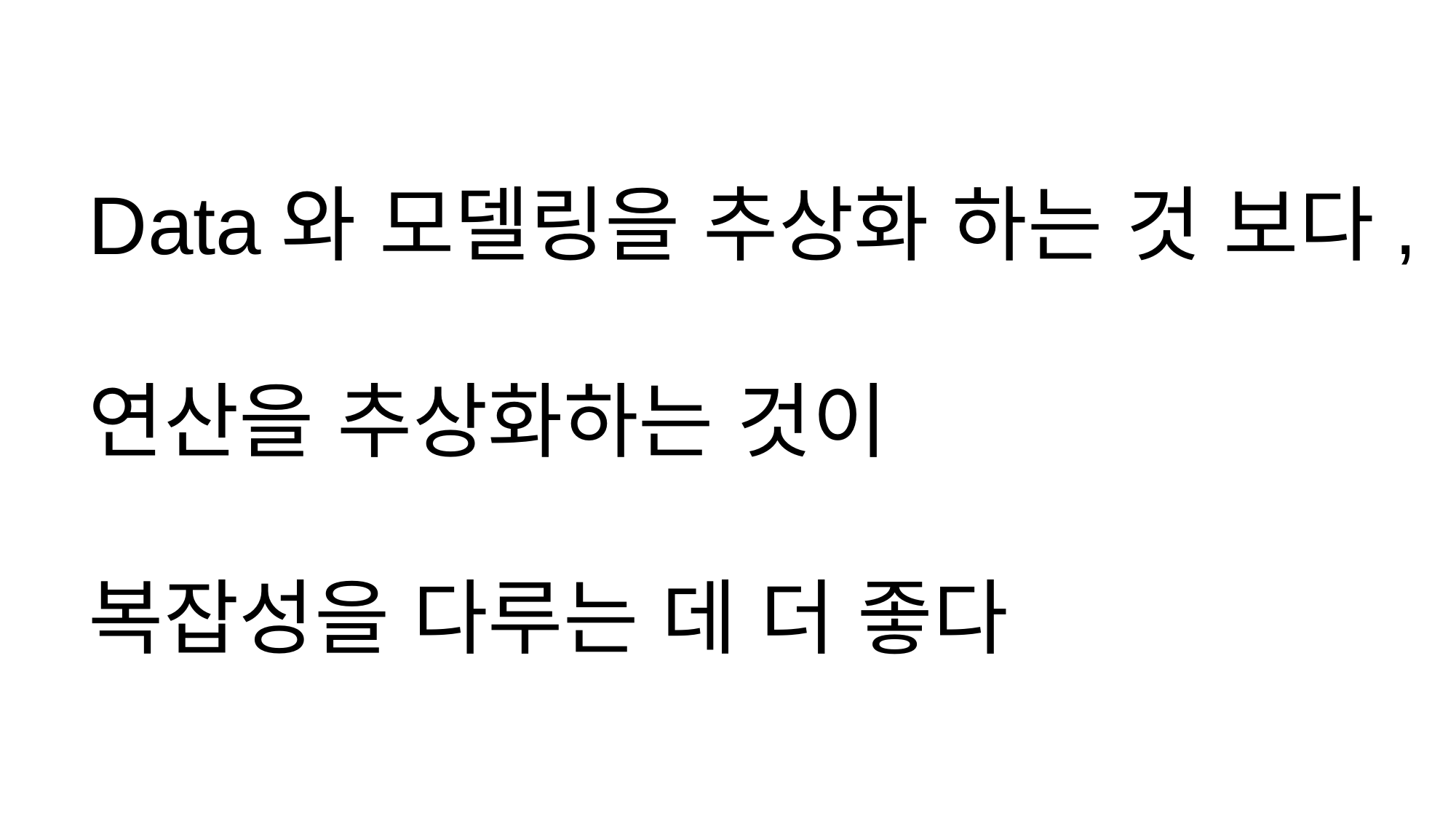

Data와 모델링을 추상화 하는 것 보다,
연산을 추상화하는 것이
복잡성을 다루는 데 더 좋다